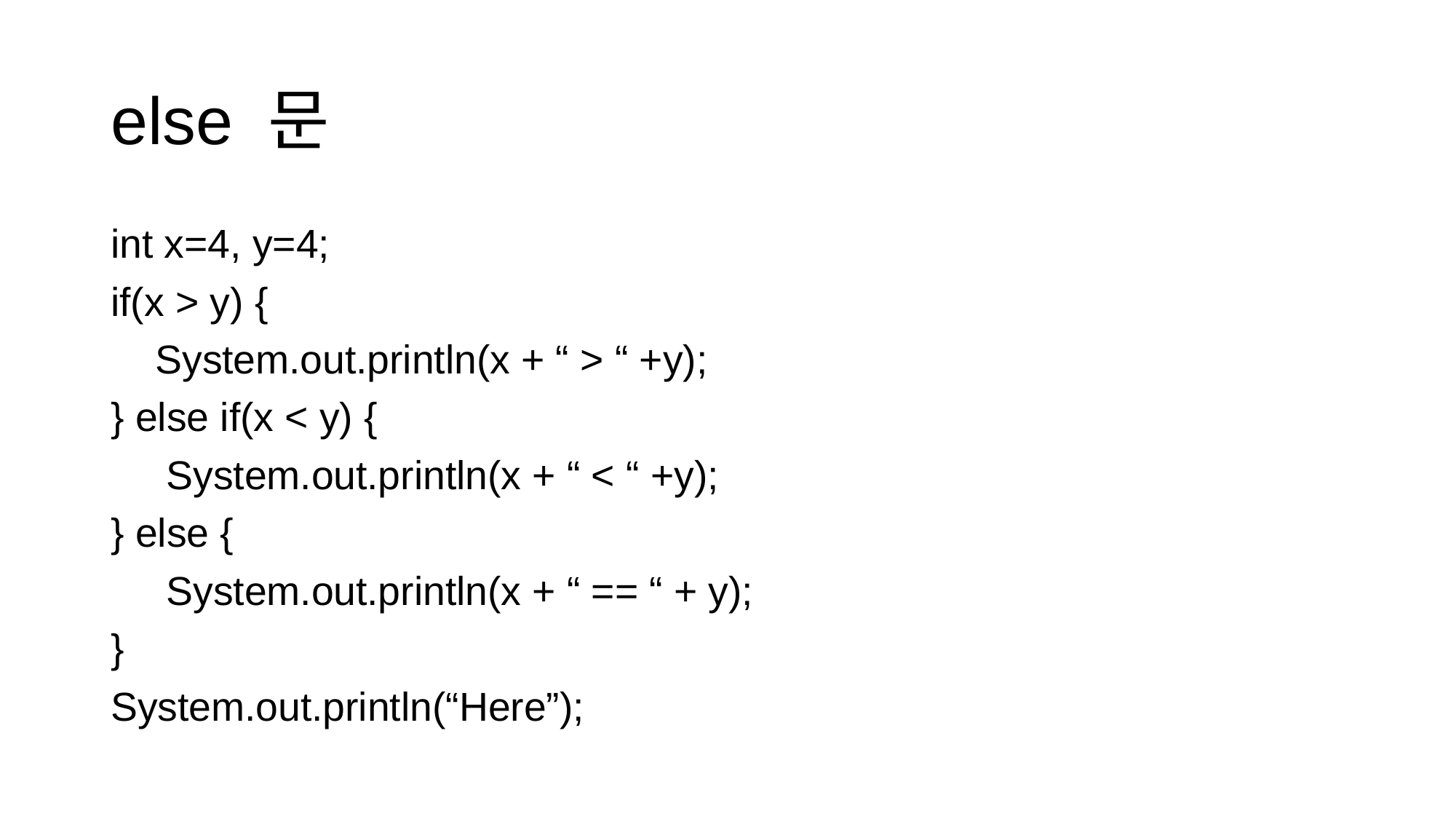

# else 문
int x=4, y=4;
if(x > y) {
    System.out.println(x + “ > “ +y);
} else if(x < y) {
     System.out.println(x + “ < “ +y);
} else {
     System.out.println(x + “ == “ + y);
}
System.out.println(“Here”);